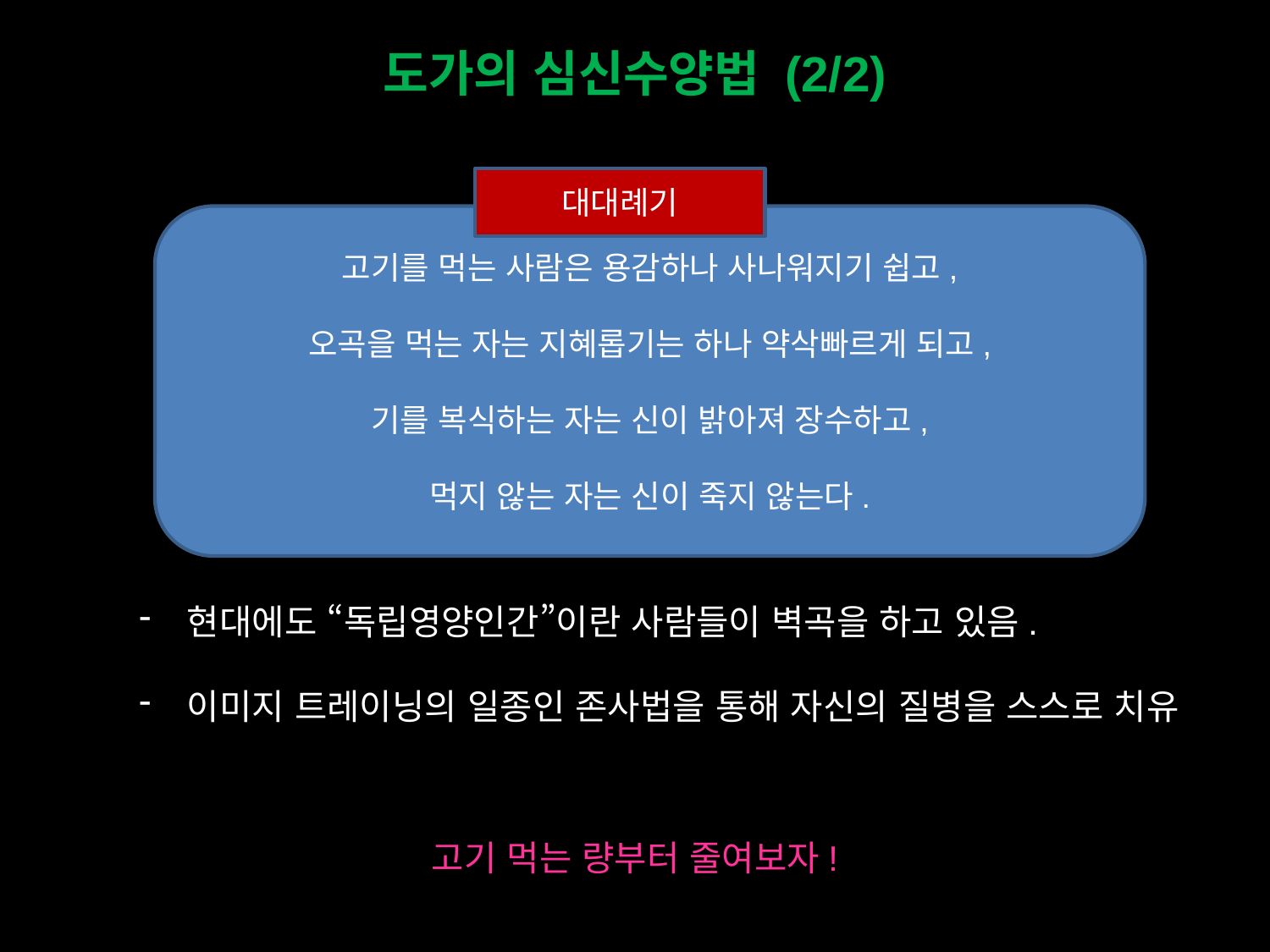

도가의 심신수양법 (2/2)
대대례기
고기를 먹는 사람은 용감하나 사나워지기 쉽고,

오곡을 먹는 자는 지혜롭기는 하나 약삭빠르게 되고,

기를 복식하는 자는 신이 밝아져 장수하고,

먹지 않는 자는 신이 죽지 않는다.
현대에도 “독립영양인간”이란 사람들이 벽곡을 하고 있음.

이미지 트레이닝의 일종인 존사법을 통해 자신의 질병을 스스로 치유

고기 먹는 량부터 줄여보자!